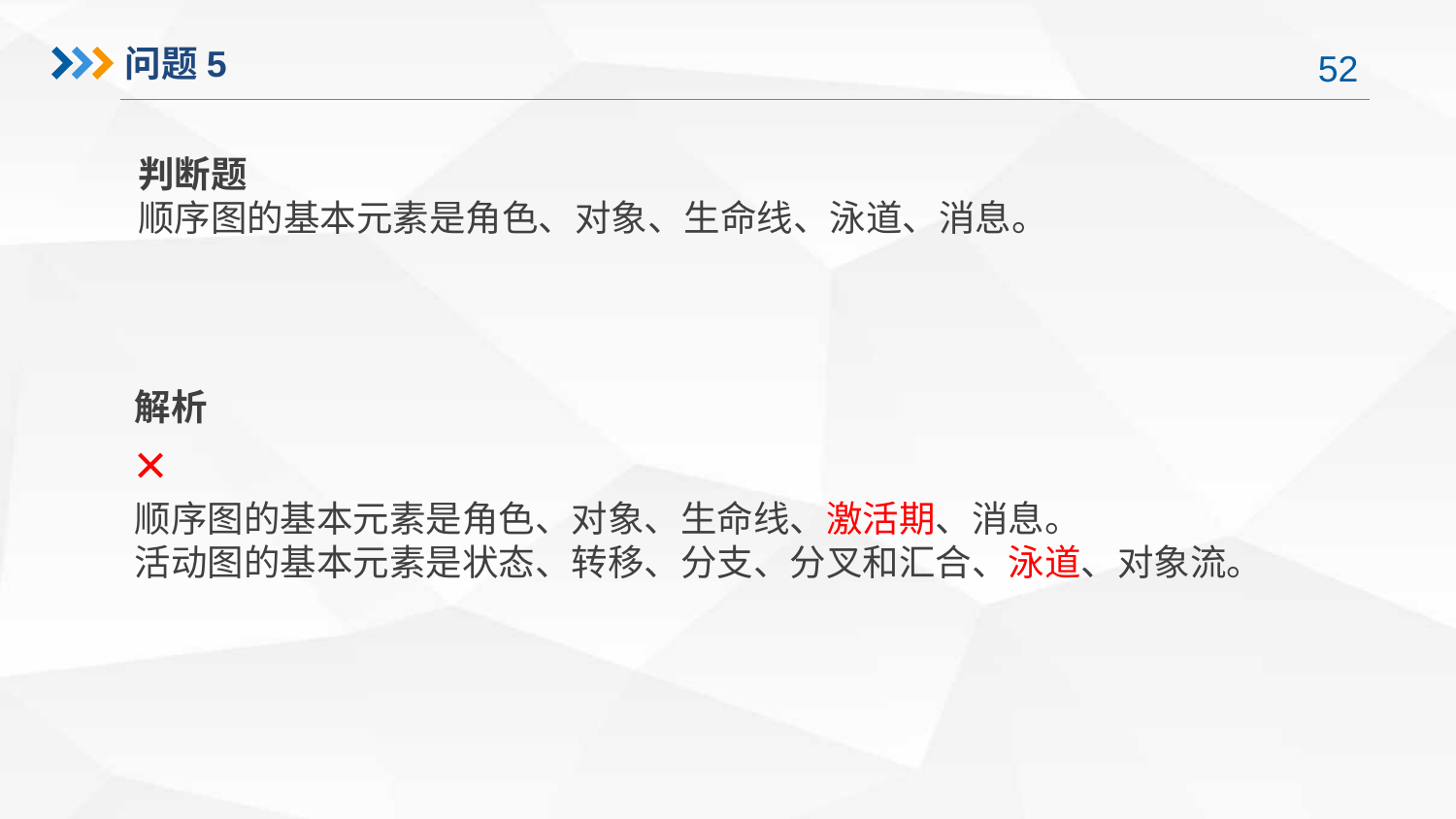

问题5

判断题
顺序图的基本元素是角色、对象、生命线、泳道、消息。
解析
×
顺序图的基本元素是角色、对象、生命线、激活期、消息。
活动图的基本元素是状态、转移、分支、分叉和汇合、泳道、对象流。